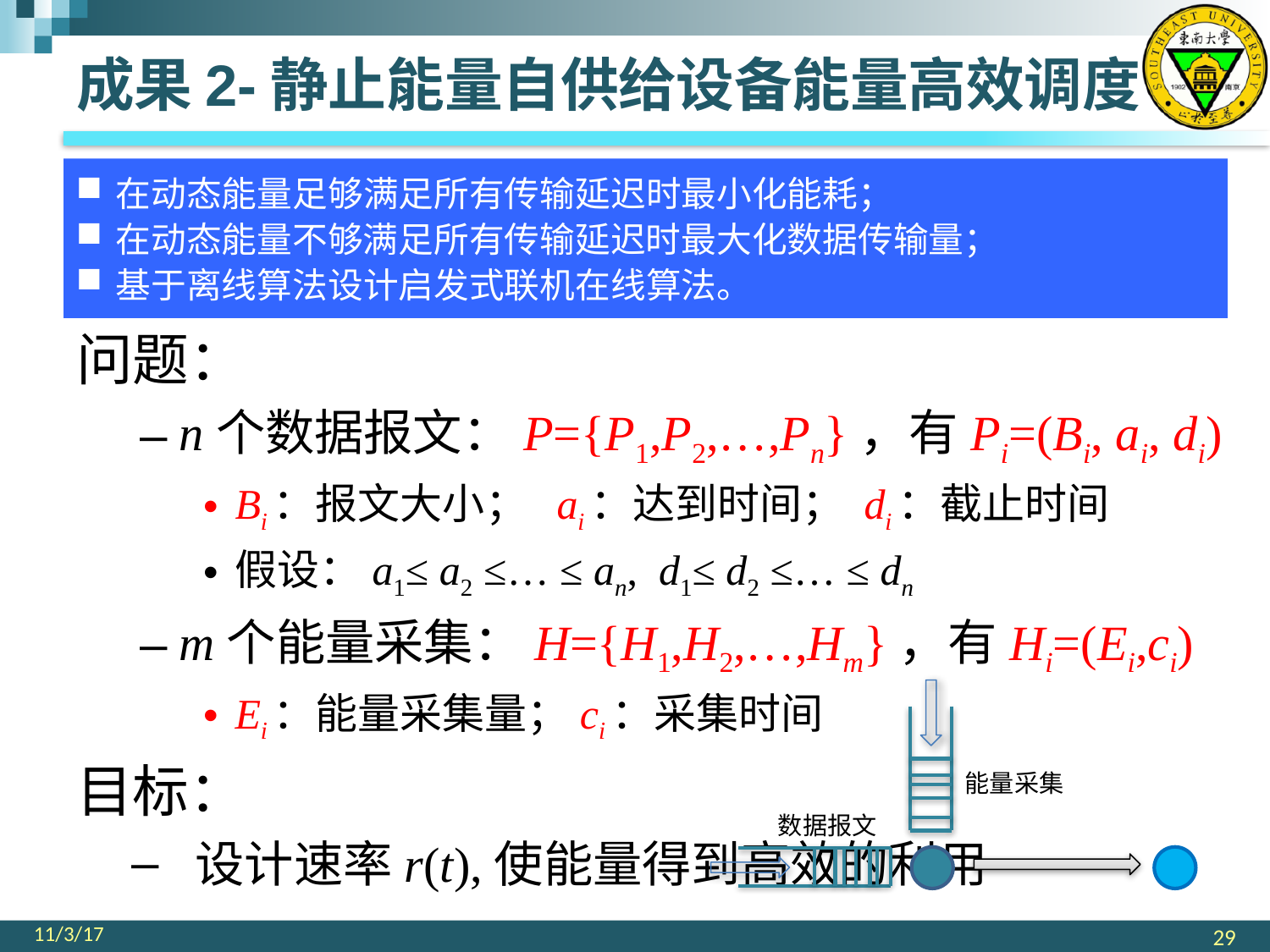

# 成果2-静止能量自供给设备能量高效调度
在动态能量足够满足所有传输延迟时最小化能耗；
在动态能量不够满足所有传输延迟时最大化数据传输量；
基于离线算法设计启发式联机在线算法。
问题：
n个数据报文：P={P1,P2,…,Pn}，有Pi=(Bi, ai, di)
Bi：报文大小；  ai：达到时间； di：截止时间
假设：a1≤ a2 ≤… ≤ an,  d1≤ d2 ≤… ≤ dn
m个能量采集：H={H1,H2,…,Hm}，有Hi=(Ei,ci)
Ei：能量采集量；ci：采集时间
目标：
设计速率r(t),使能量得到高效的利用

能量采集
数据报文
11/3/17
29